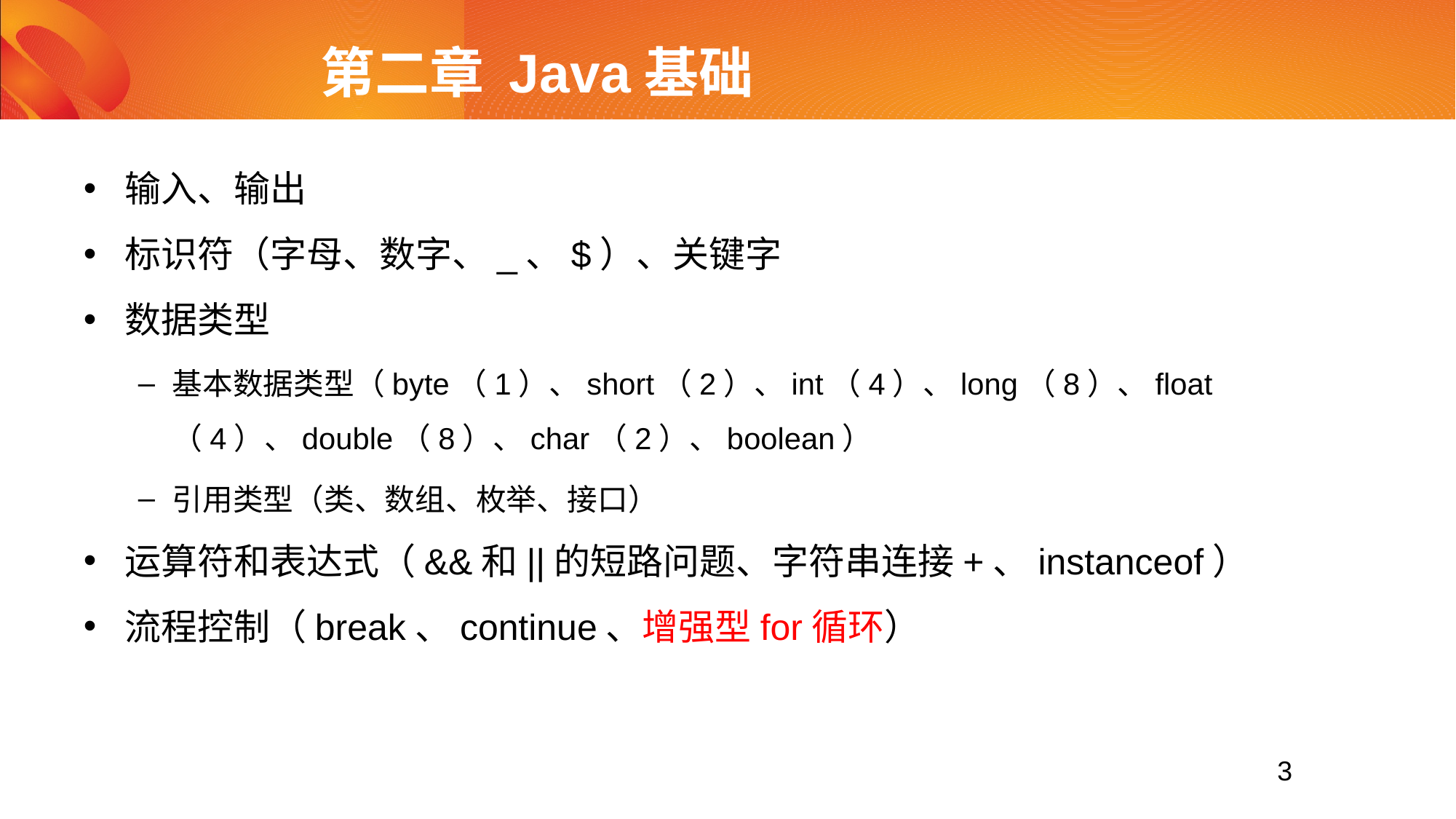

# 第二章 Java基础
输入、输出
标识符（字母、数字、_、$）、关键字
数据类型
基本数据类型（byte（1）、short（2）、int（4）、long（8）、float（4）、double（8）、char（2）、boolean）
引用类型（类、数组、枚举、接口）
运算符和表达式（&&和||的短路问题、字符串连接+、instanceof）
流程控制（break、continue、增强型for循环）